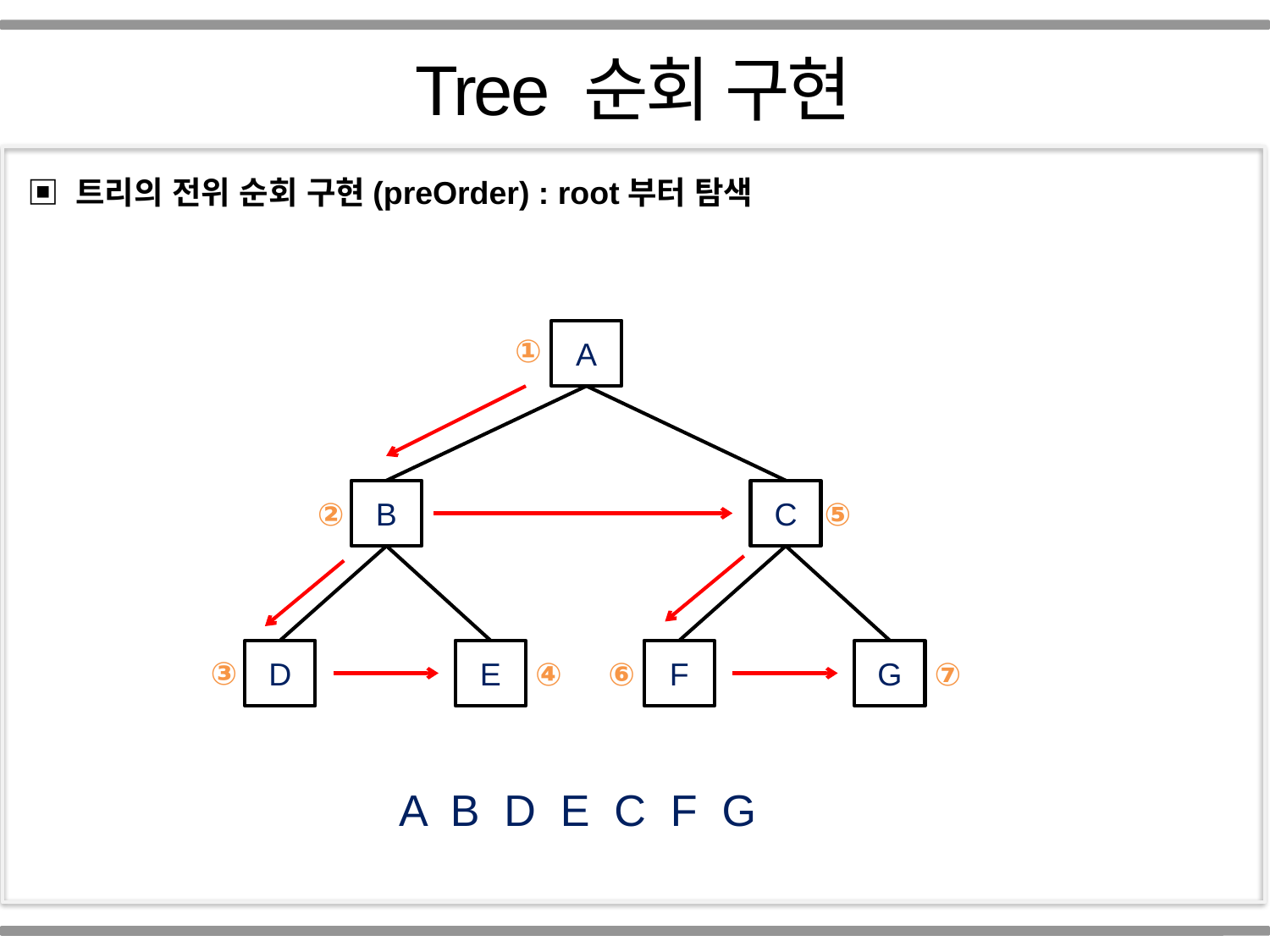

Part 01

Tree 순회 구현

▣ 트리의 전위 순회 구현(preOrder) : root부터 탐색

A
B
C
D
E
F
G
①
②
⑤
③
④
⑥
⑦
A  B  D  E  C  F  G